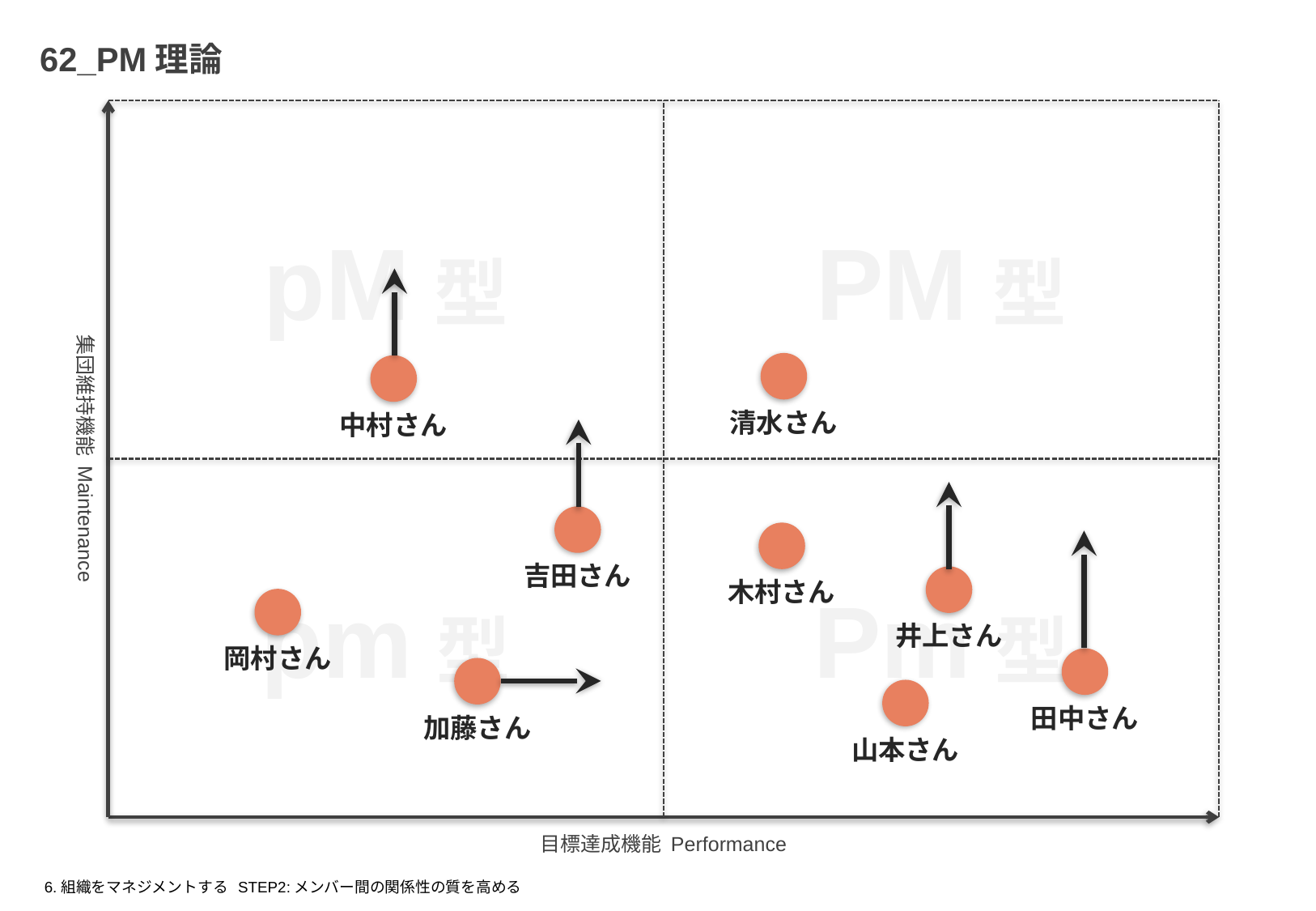

62_PM理論
pM型
PM型
集団維持機能 Maintenance

清水さん
中村さん

吉田さん
pm型
Pm型

木村さん

井上さん
岡村さん

田中さん
加藤さん
山本さん
目標達成機能 Performance
6.組織をマネジメントする
STEP2:メンバー間の関係性の質を高める